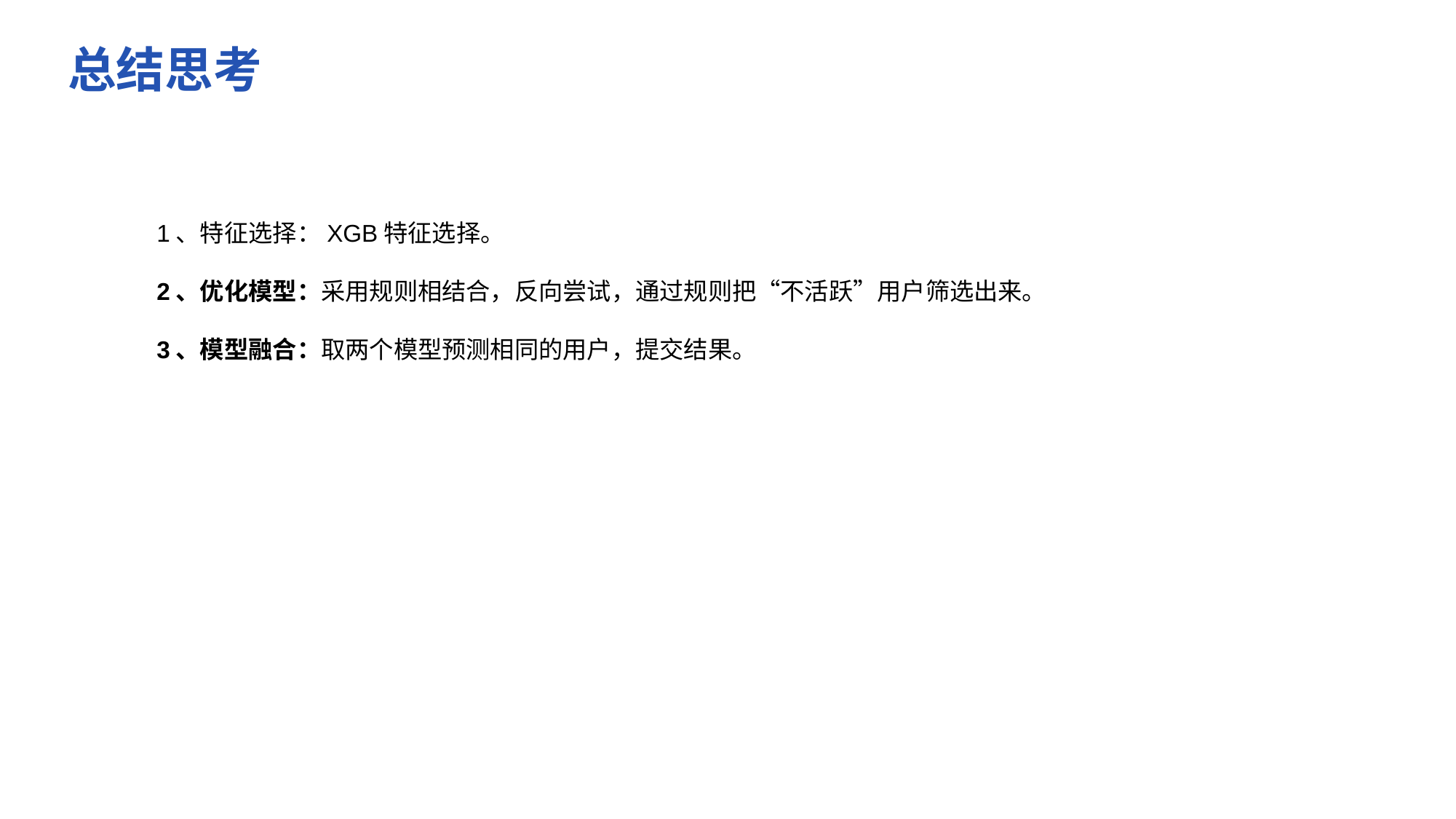

总结思考
1、特征选择：XGB特征选择。

2、优化模型：采用规则相结合，反向尝试，通过规则把“不活跃”用户筛选出来。

3、模型融合：取两个模型预测相同的用户，提交结果。